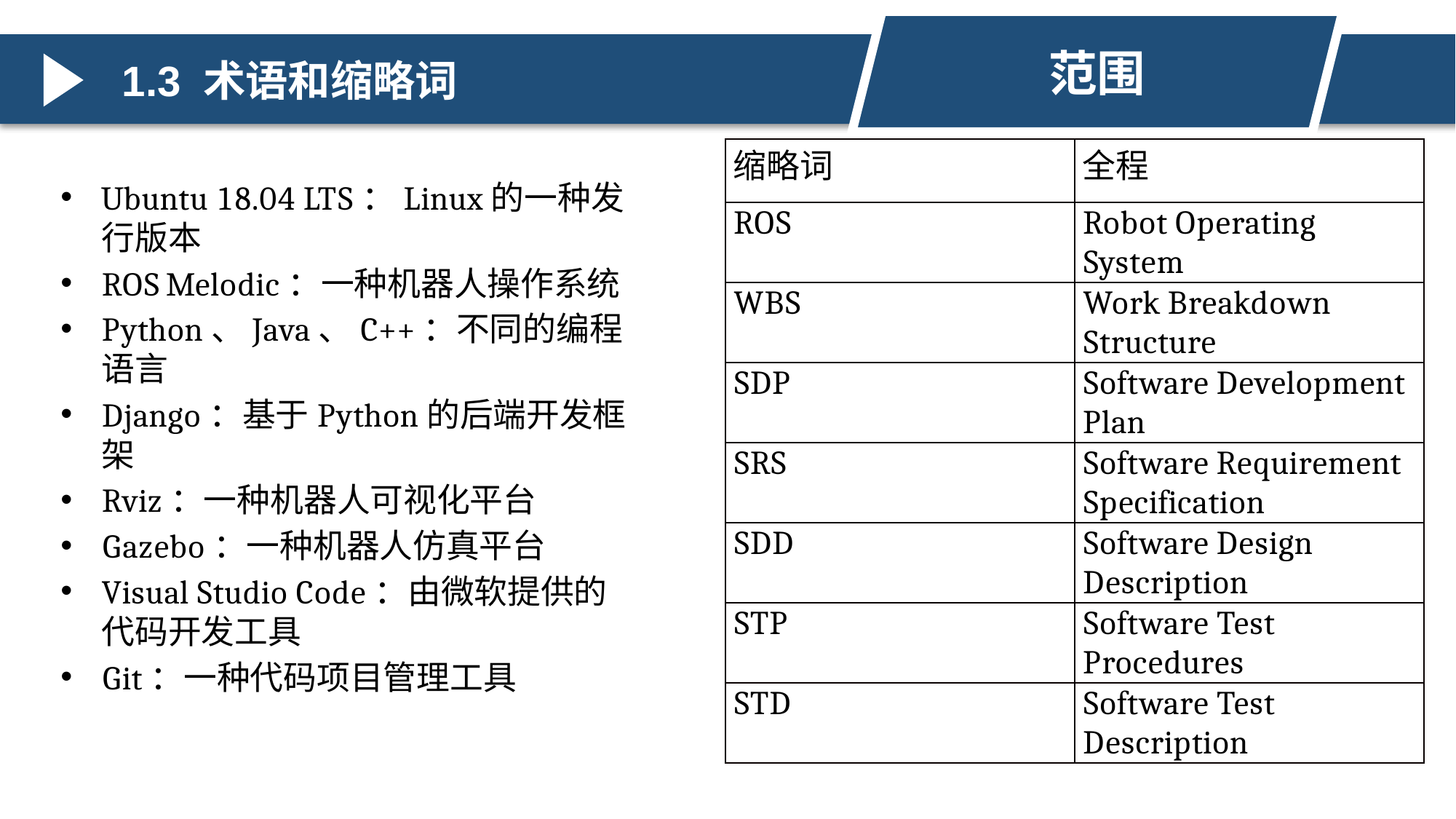

范围

1.3 术语和缩略词

| 缩略词 | 全程 |
| --- | --- |
| ROS | Robot Operating System |
| WBS | Work Breakdown Structure |
| SDP | Software Development Plan |
| SRS | Software Requirement Specification |
| SDD | Software Design Description |
| STP | Software Test Procedures |
| STD | Software Test Description |
Ubuntu 18.04 LTS：Linux的一种发行版本
ROS Melodic：一种机器人操作系统
Python、Java、C++：不同的编程语言
Django：基于Python的后端开发框架
Rviz：一种机器人可视化平台
Gazebo：一种机器人仿真平台
Visual Studio Code：由微软提供的代码开发工具
Git：一种代码项目管理工具